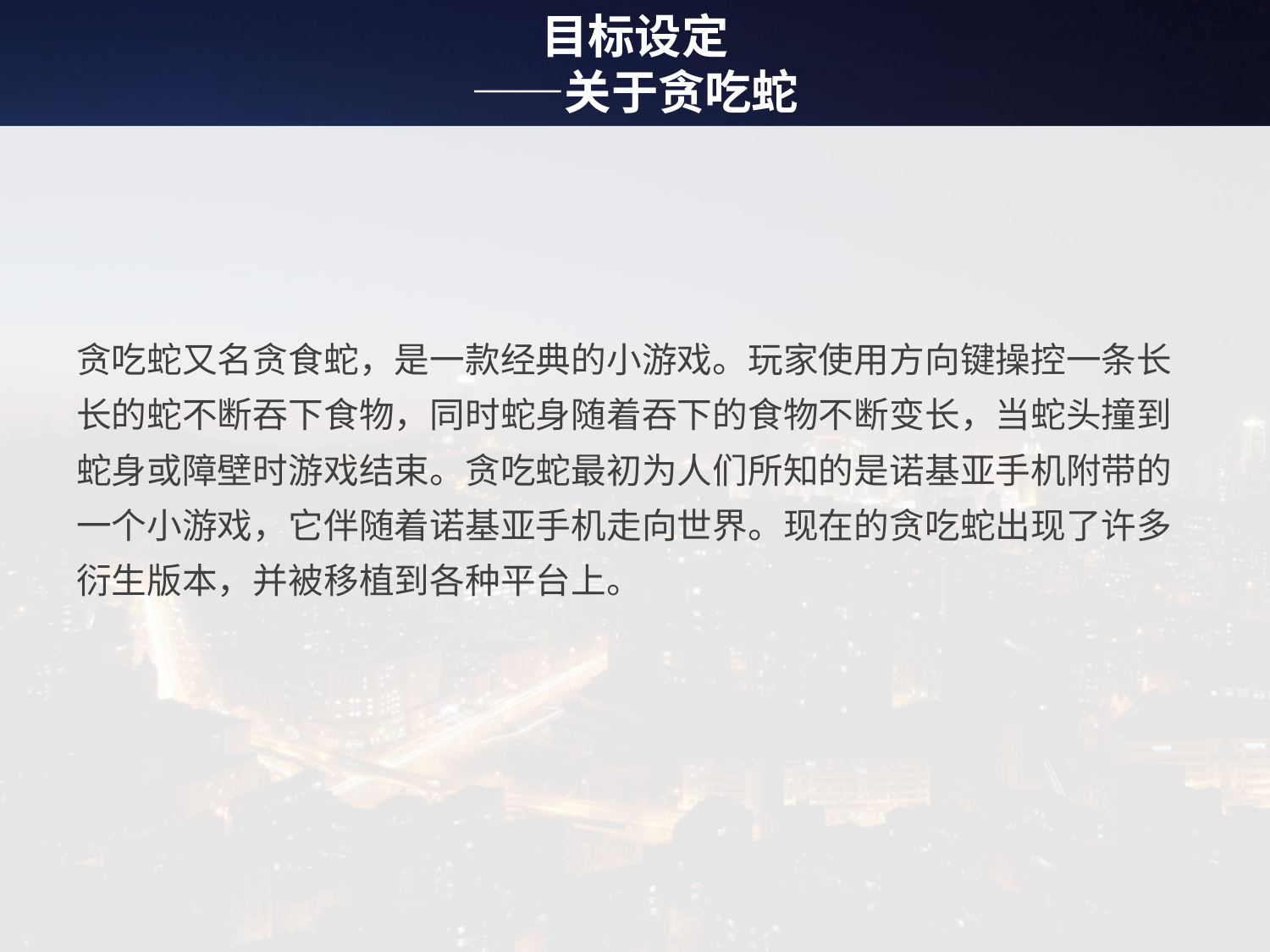

# 目标设定 ——关于贪吃蛇

贪吃蛇又名贪食蛇，是一款经典的小游戏。玩家使用方向键操控一条长长的蛇不断吞下食物，同时蛇身随着吞下的食物不断变长，当蛇头撞到蛇身或障壁时游戏结束。贪吃蛇最初为人们所知的是诺基亚手机附带的一个小游戏，它伴随着诺基亚手机走向世界。现在的贪吃蛇出现了许多衍生版本，并被移植到各种平台上。